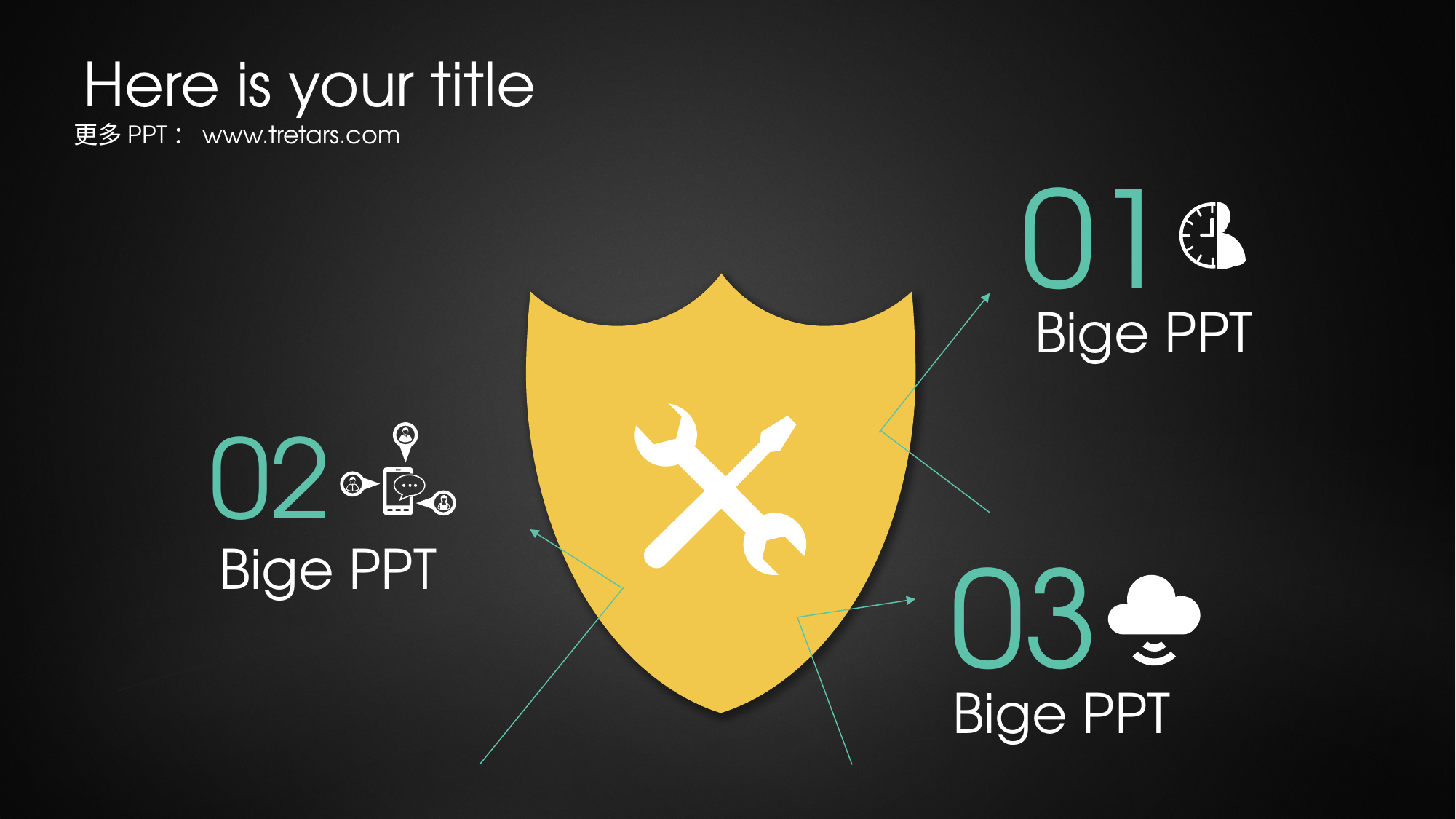

Here is your title
更多PPT：www.tretars.com
01

Bige PPT

02

03
Bige PPT

Bige PPT